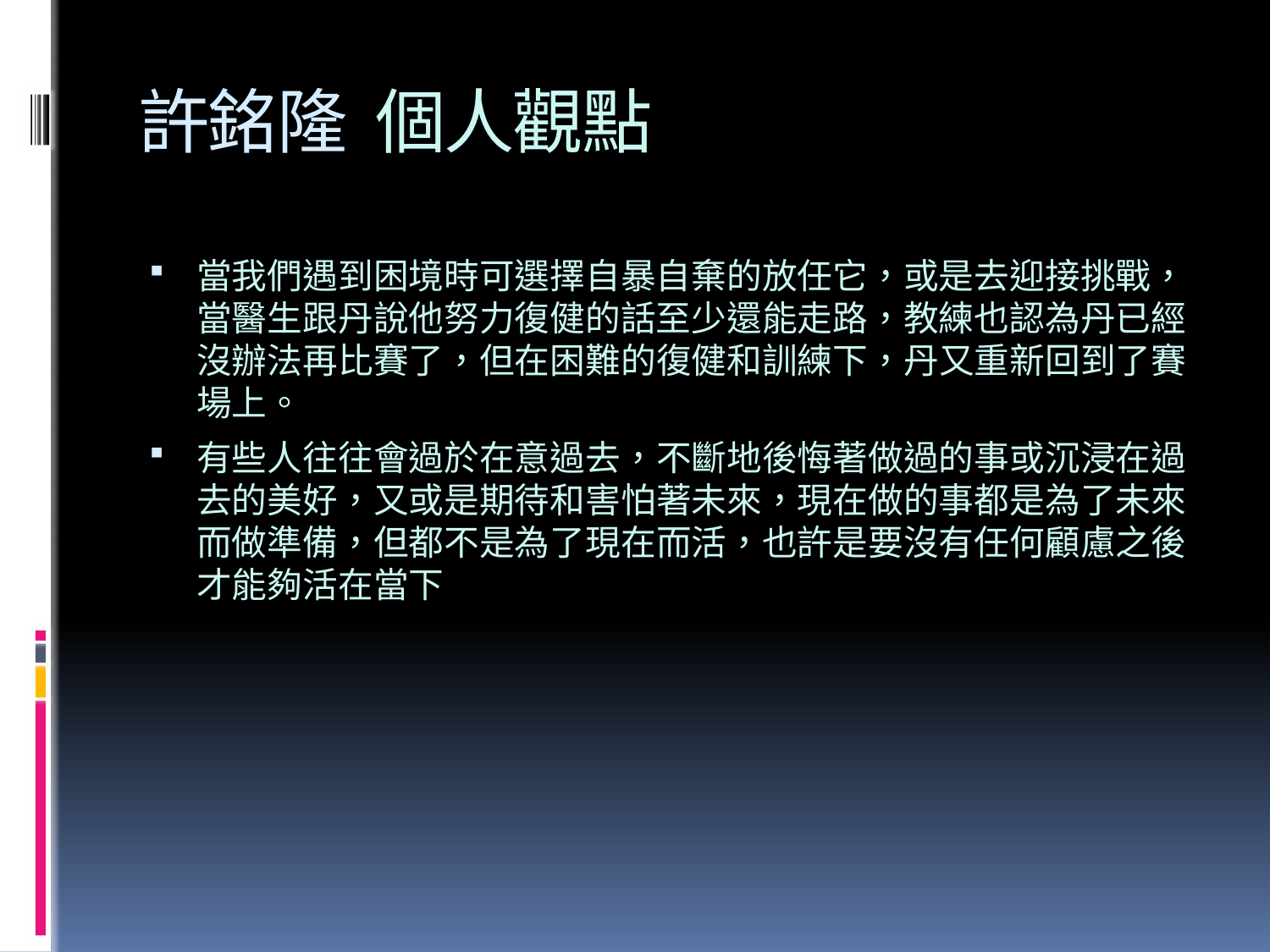

# 許銘隆  個人觀點
當我們遇到困境時可選擇自暴自棄的放任它，或是去迎接挑戰，當醫生跟丹說他努力復健的話至少還能走路，教練也認為丹已經沒辦法再比賽了，但在困難的復健和訓練下，丹又重新回到了賽場上。
有些人往往會過於在意過去，不斷地後悔著做過的事或沉浸在過去的美好，又或是期待和害怕著未來，現在做的事都是為了未來而做準備，但都不是為了現在而活，也許是要沒有任何顧慮之後才能夠活在當下